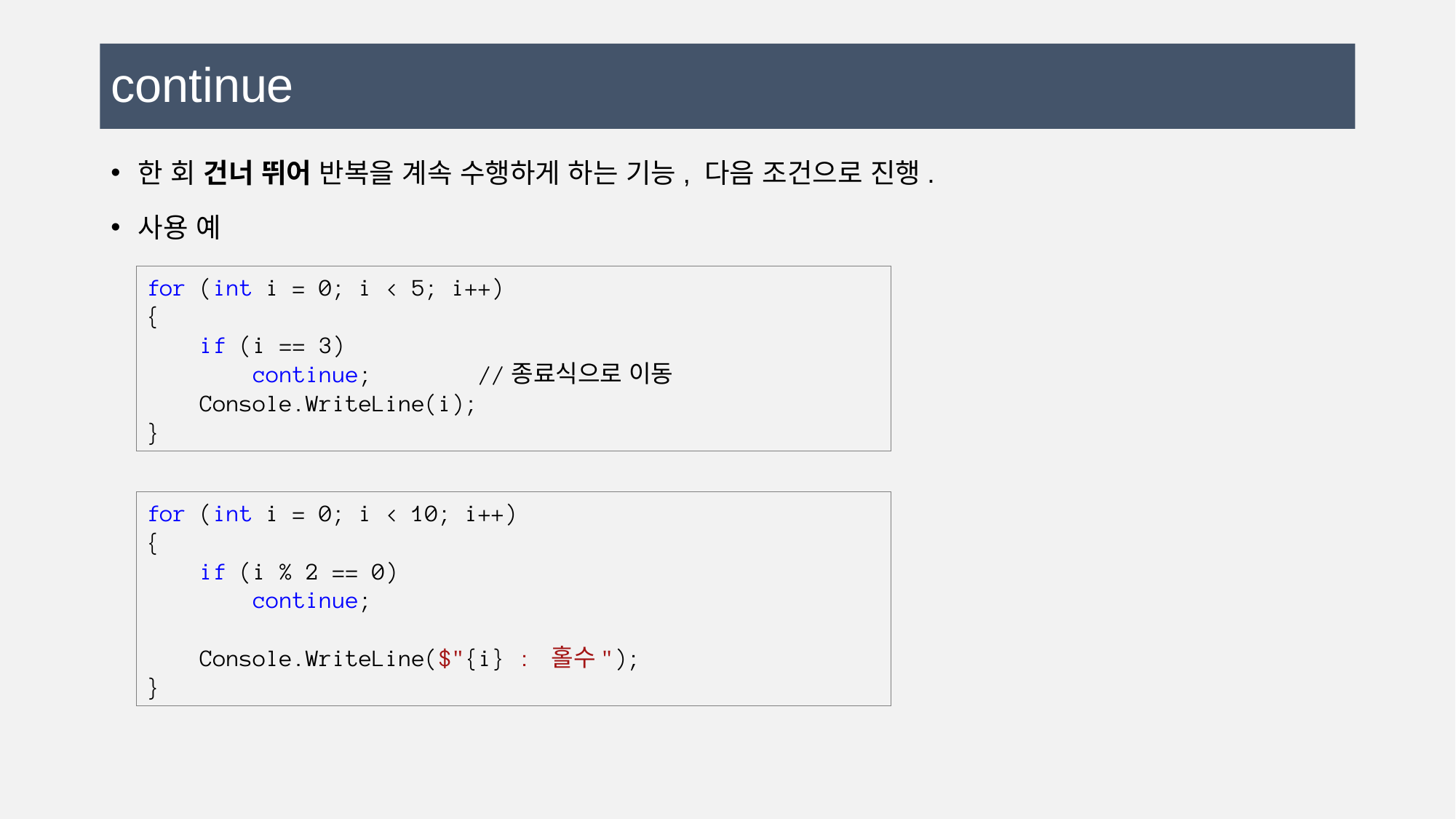

# continue
한 회 건너 뛰어 반복을 계속 수행하게 하는 기능, 다음 조건으로 진행.
사용 예

for (int i = 0; i < 5; i++)
{
    if (i == 3)
        continue;        //종료식으로 이동
    Console.WriteLine(i);
}
for (int i = 0; i < 10; i++)
{
    if (i % 2 == 0)
        continue;

    Console.WriteLine($"{i} : 홀수");
}